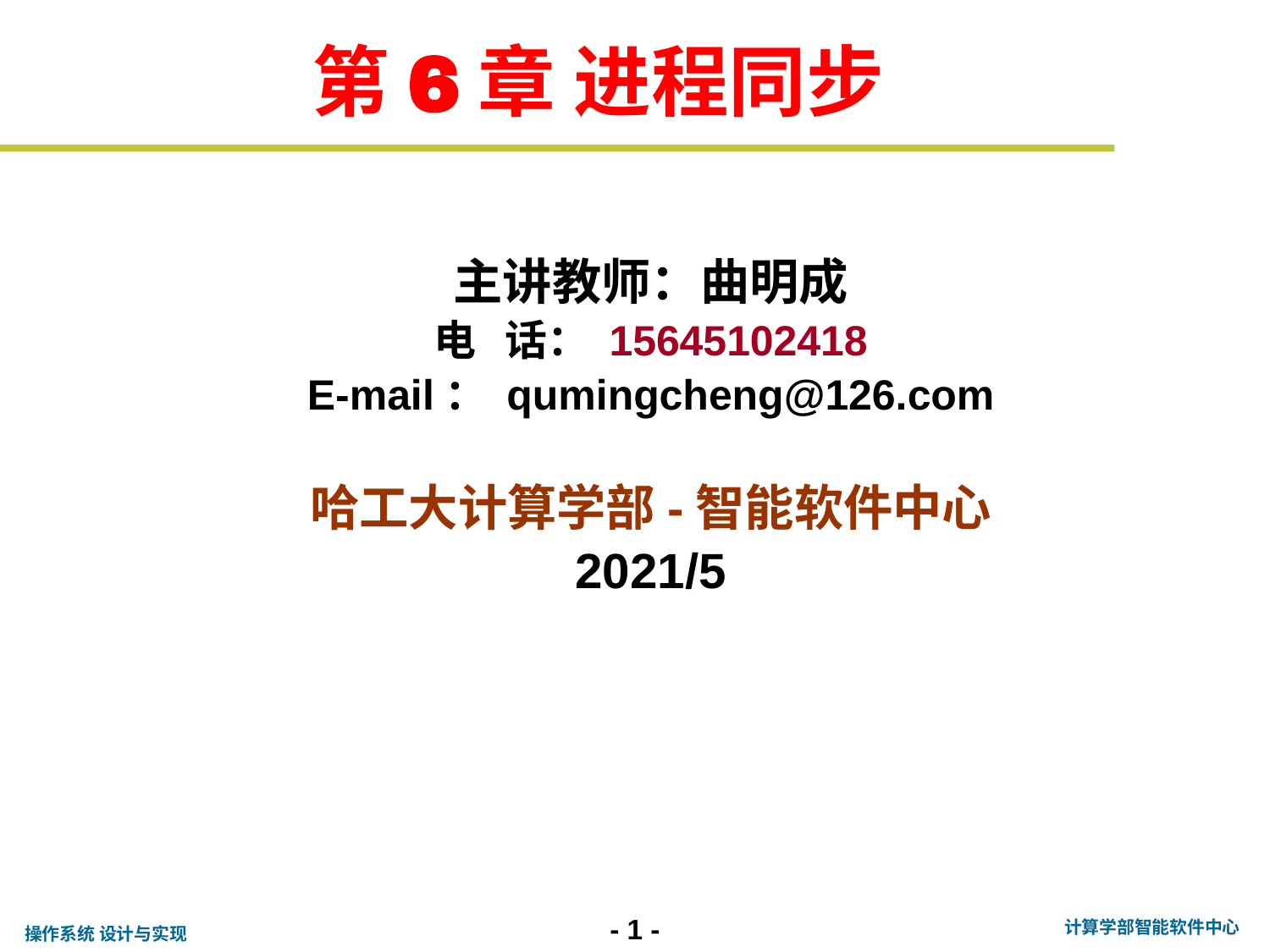

第6章 进程同步
主讲教师：曲明成
电   话： 15645102418
E-mail： qumingcheng@126.com

哈工大计算学部-智能软件中心
2021/5